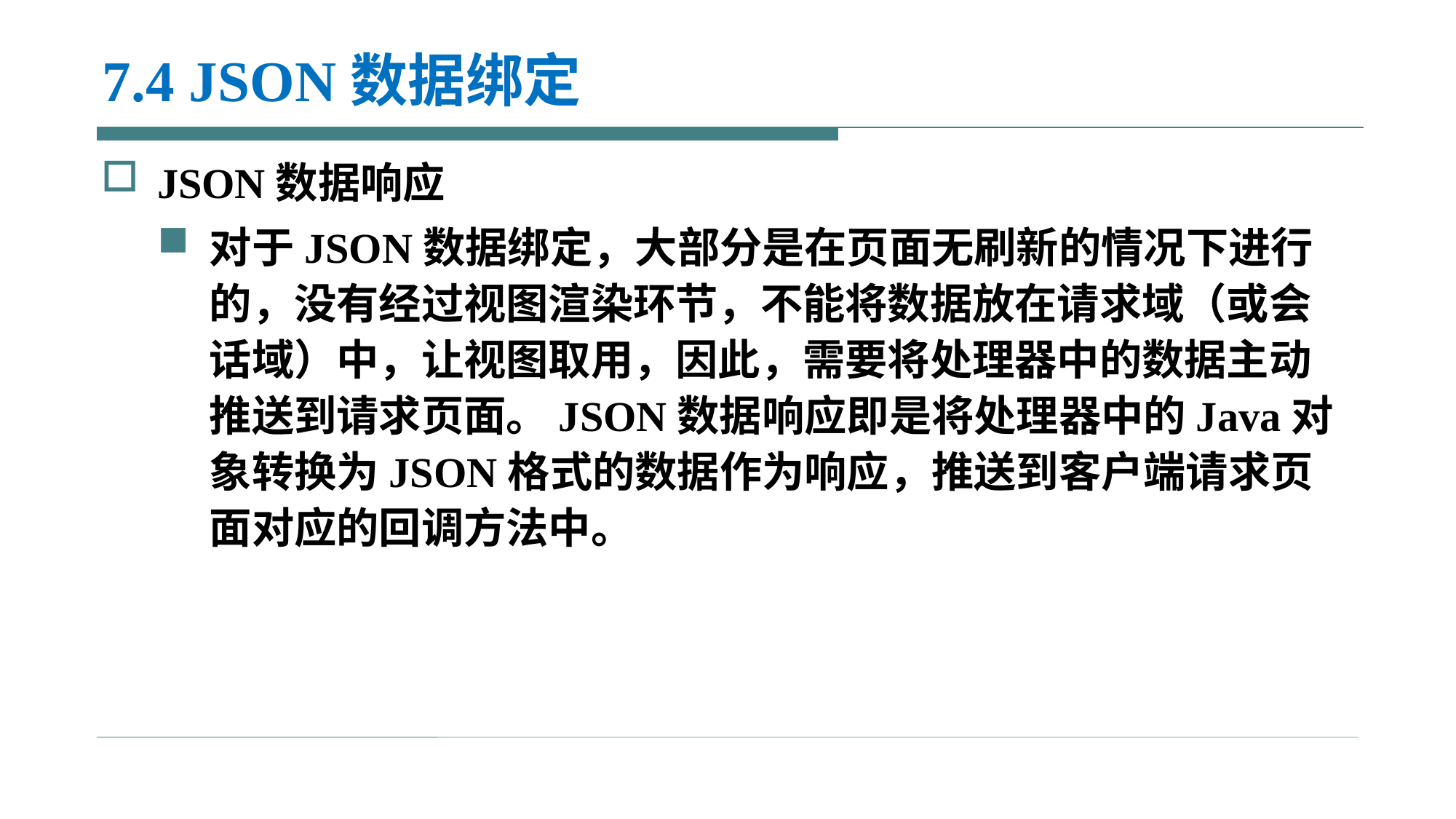

# 7.4 JSON数据绑定
JSON数据响应
对于JSON数据绑定，大部分是在页面无刷新的情况下进行的，没有经过视图渲染环节，不能将数据放在请求域（或会话域）中，让视图取用，因此，需要将处理器中的数据主动推送到请求页面。JSON数据响应即是将处理器中的Java对象转换为JSON格式的数据作为响应，推送到客户端请求页面对应的回调方法中。
27